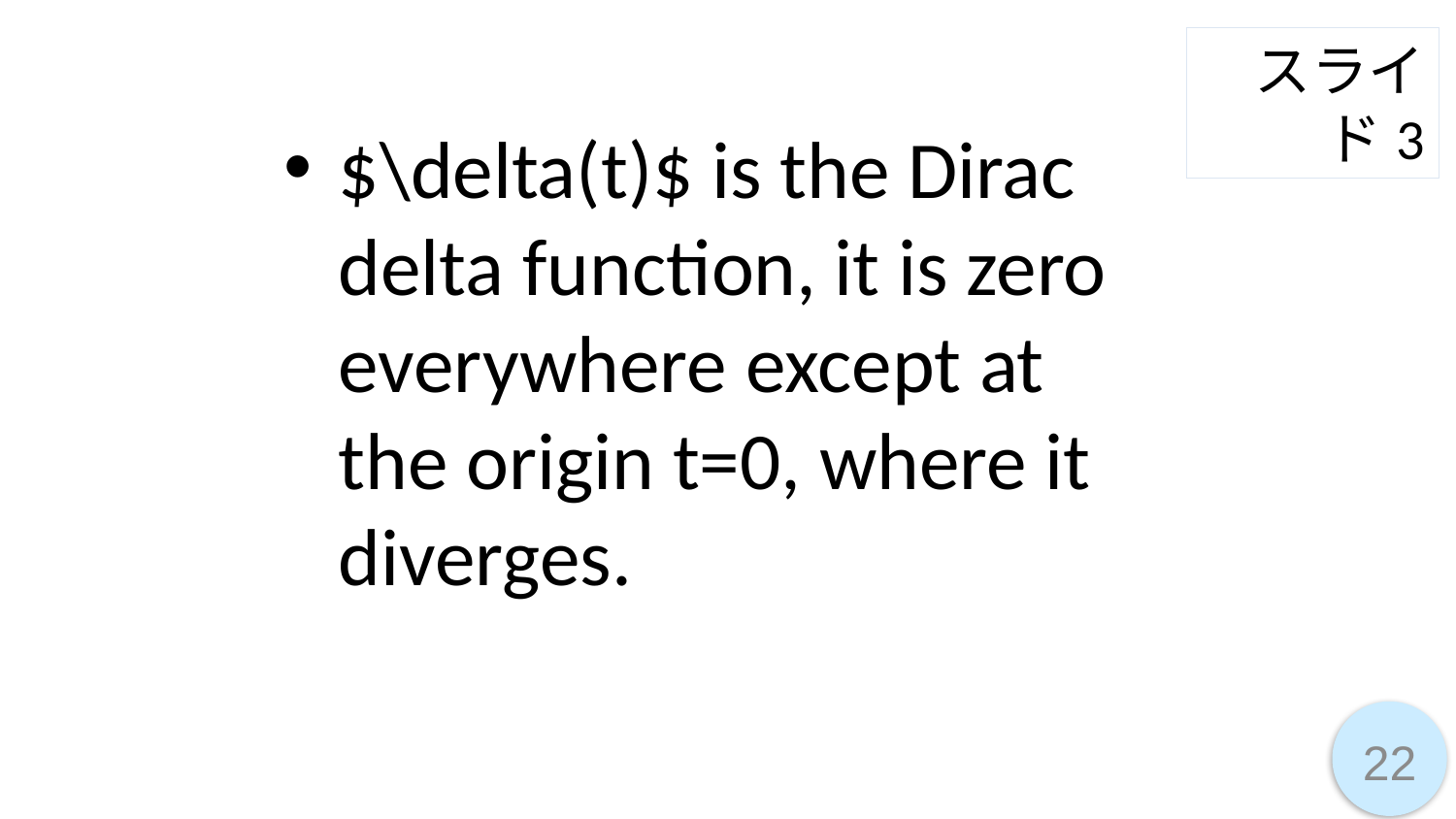

スライド3
$\delta(t)$ is the Dirac delta function, it is zero everywhere except at the origin t=0, where it diverges.
22